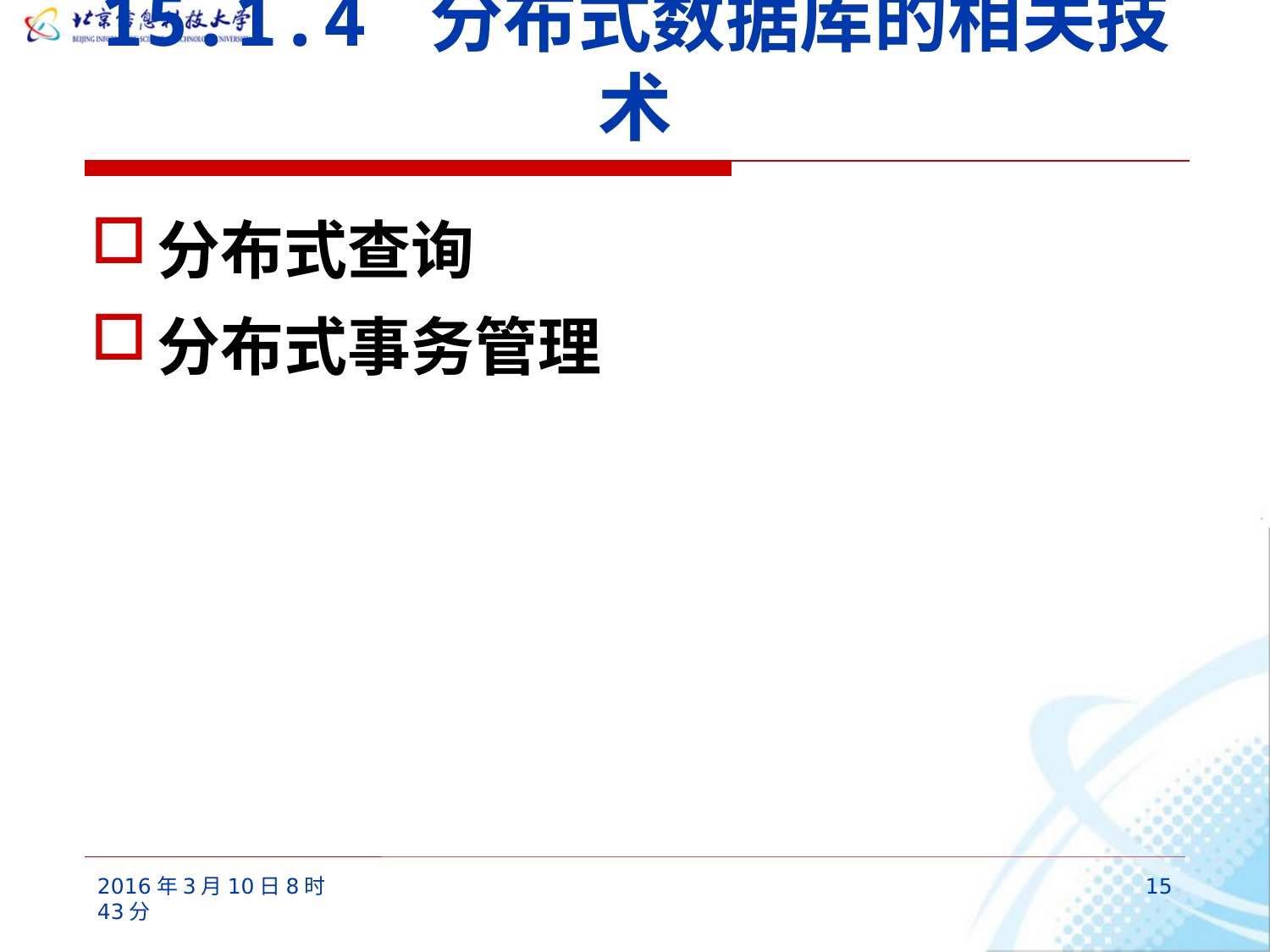

# 15.1.4 分布式数据库的相关技术
分布式查询
分布式事务管理
2016年3月10日8时43分
15